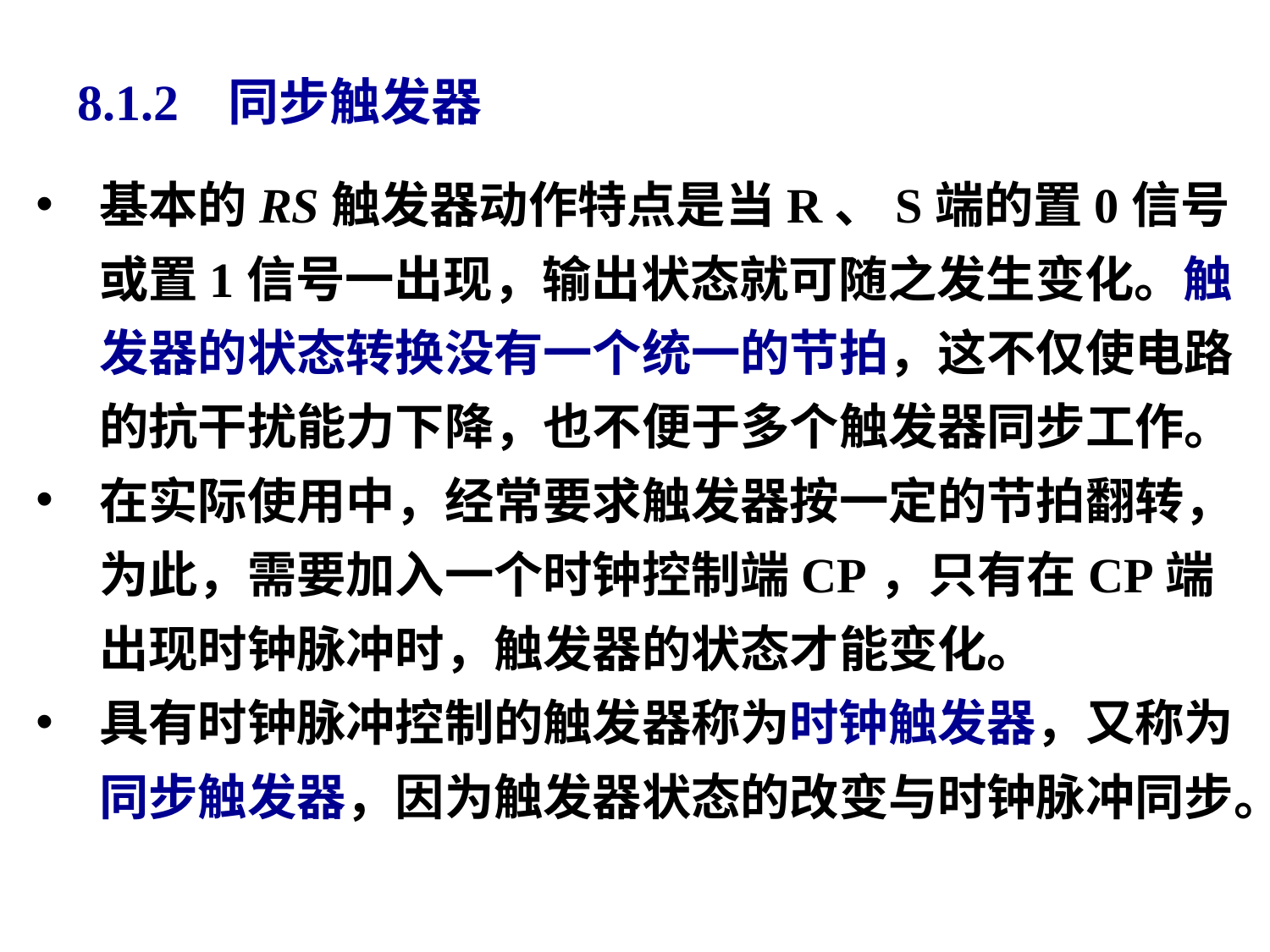

8.1.2   同步触发器
基本的RS触发器动作特点是当R、S端的置0信号或置1信号一出现，输出状态就可随之发生变化。触发器的状态转换没有一个统一的节拍，这不仅使电路的抗干扰能力下降，也不便于多个触发器同步工作。
在实际使用中，经常要求触发器按一定的节拍翻转，为此，需要加入一个时钟控制端CP，只有在CP端出现时钟脉冲时，触发器的状态才能变化。
具有时钟脉冲控制的触发器称为时钟触发器，又称为同步触发器，因为触发器状态的改变与时钟脉冲同步。